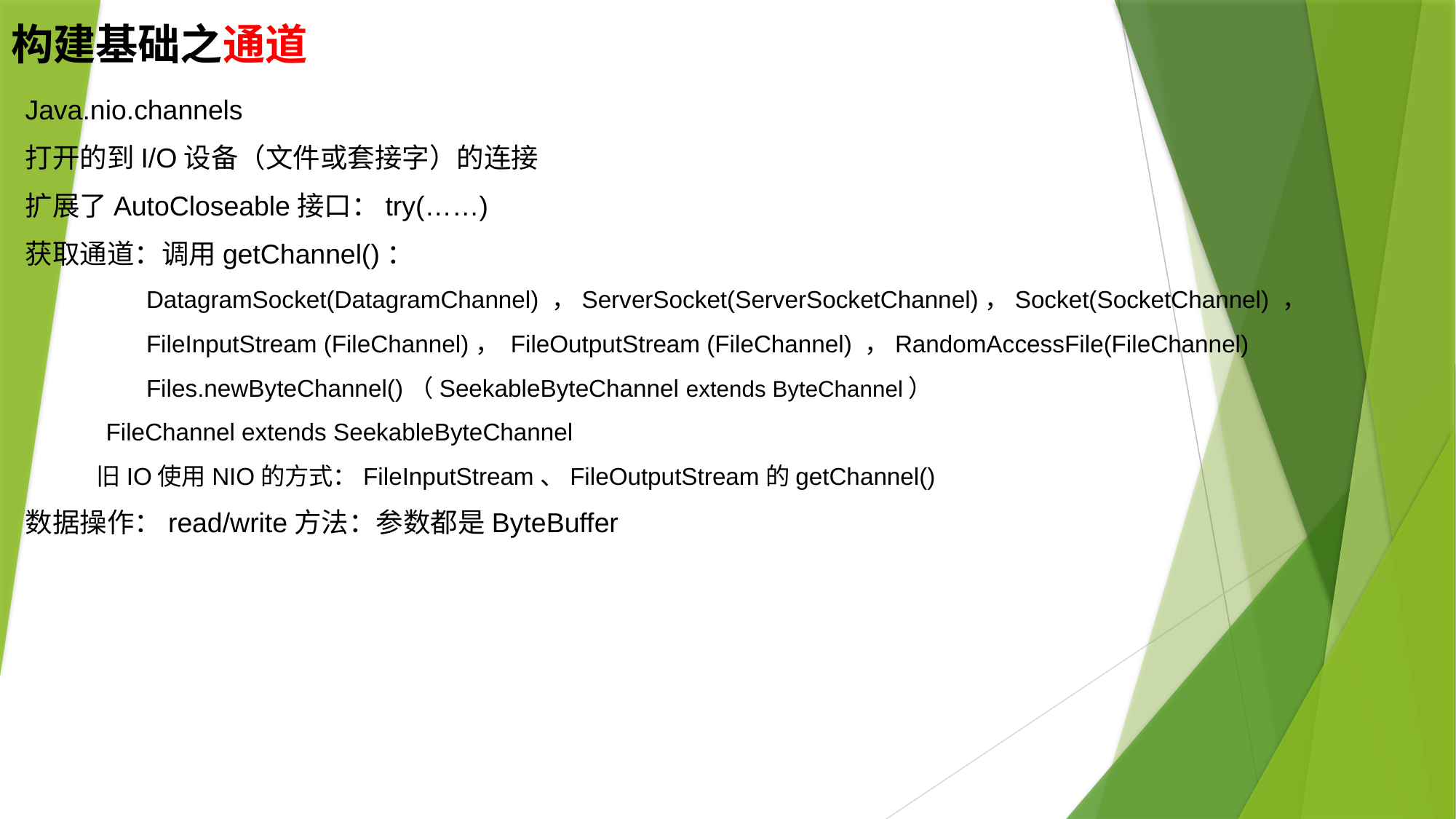

# 构建基础之通道
Java.nio.channels
打开的到I/O设备（文件或套接字）的连接
扩展了AutoCloseable接口：try(……)
获取通道：调用getChannel()：
                  DatagramSocket(DatagramChannel) ，ServerSocket(ServerSocketChannel)，Socket(SocketChannel) ，
                  FileInputStream (FileChannel)， FileOutputStream (FileChannel) ，RandomAccessFile(FileChannel)
                  Files.newByteChannel()（SeekableByteChannel extends ByteChannel）
            FileChannel extends SeekableByteChannel
            旧IO使用NIO的方式：FileInputStream、FileOutputStream的getChannel()
数据操作：read/write方法：参数都是ByteBuffer